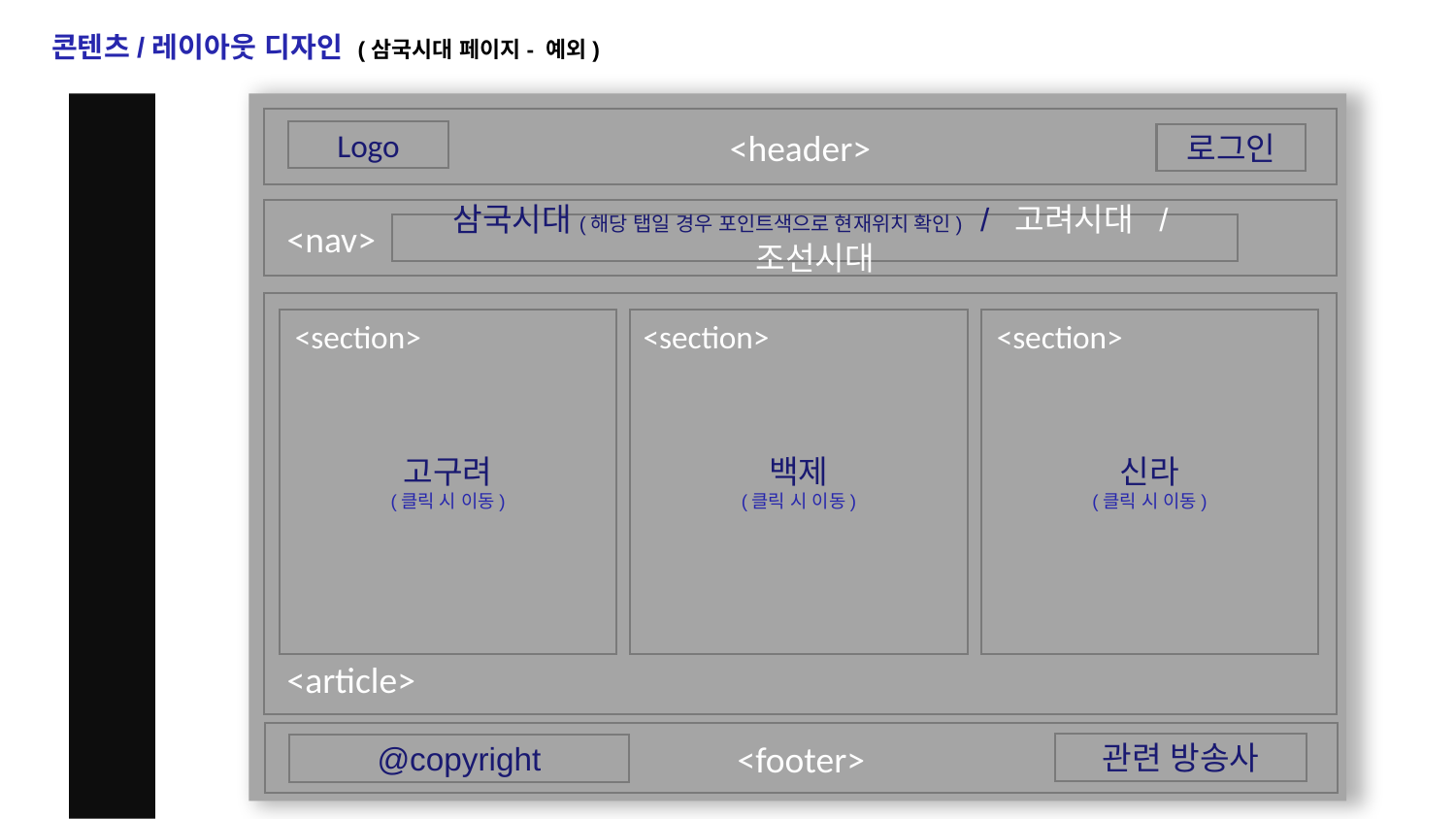

콘텐츠/레이아웃 디자인 (삼국시대 페이지- 예외)

<header>
Logo
로그인
 <nav>
삼국시대(해당 탭일 경우 포인트색으로 현재위치 확인)  /  고려시대  /  조선시대

 <article>
고구려
(클릭 시 이동)
<section>
<section>
백제
(클릭 시 이동)
신라
(클릭 시 이동)
<section>
<footer>
관련 방송사
@copyright